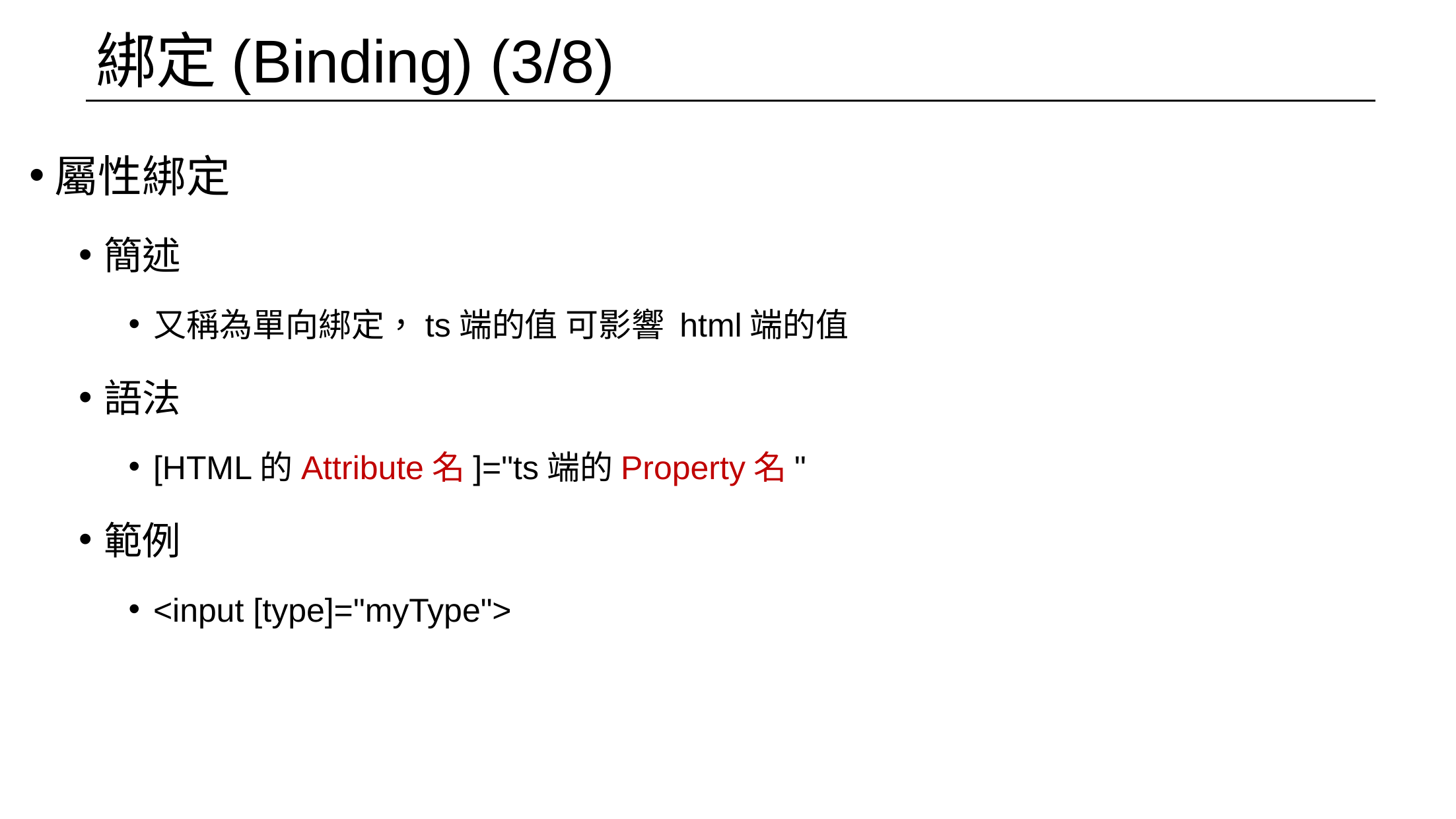

# 綁定(Binding) (3/8)
屬性綁定
簡述
又稱為單向綁定，ts端的值 可影響 html端的值
語法
[HTML的Attribute名]="ts端的Property名"
範例
<input [type]="myType">